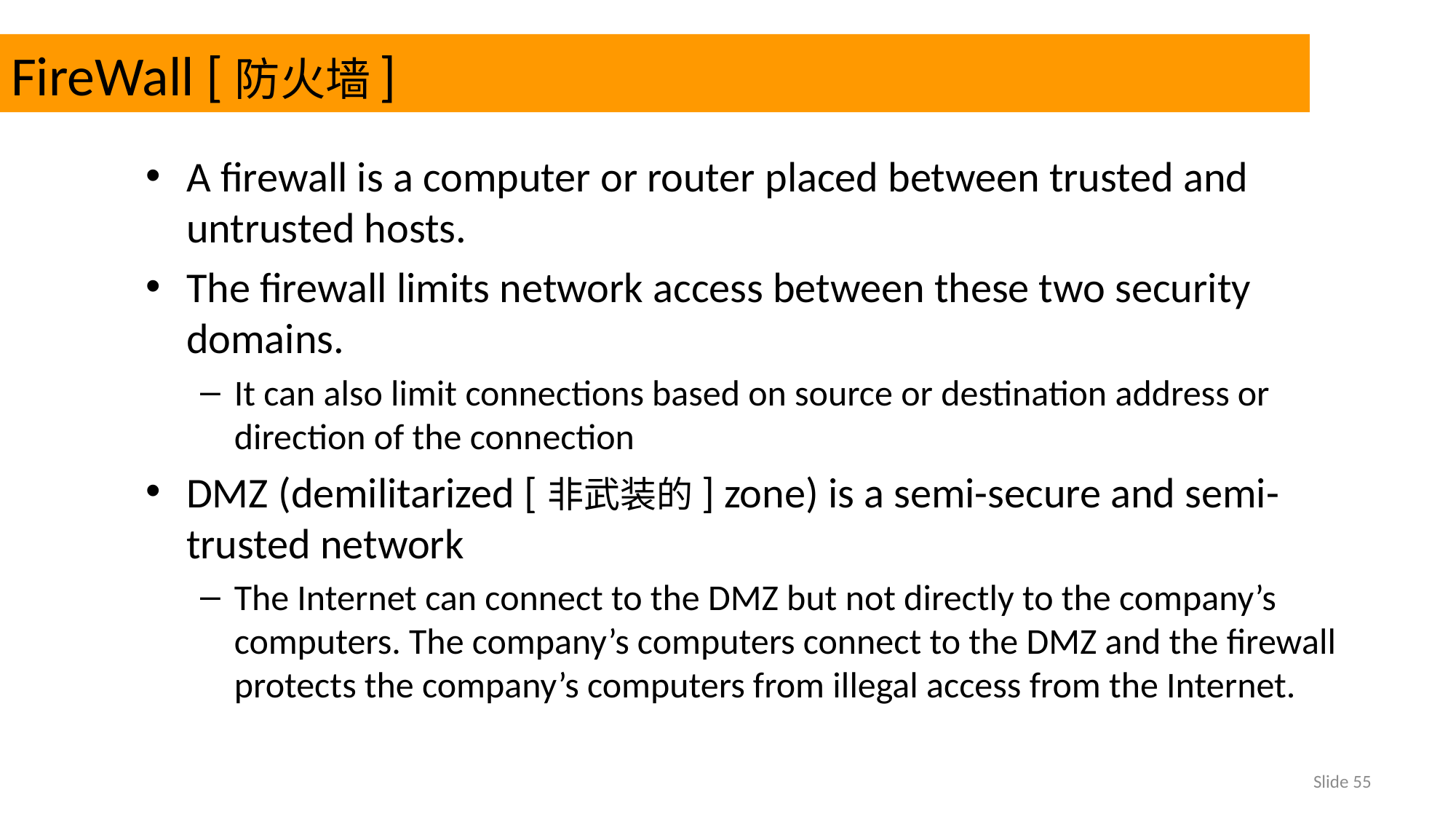

# FireWall [防火墙]
A firewall is a computer or router placed between trusted and untrusted hosts.
The firewall limits network access between these two security domains.
It can also limit connections based on source or destination address or direction of the connection
DMZ (demilitarized [非武装的] zone) is a semi-secure and semi-trusted network
The Internet can connect to the DMZ but not directly to the company’s computers. The company’s computers connect to the DMZ and the firewall protects the company’s computers from illegal access from the Internet.

Slide 55